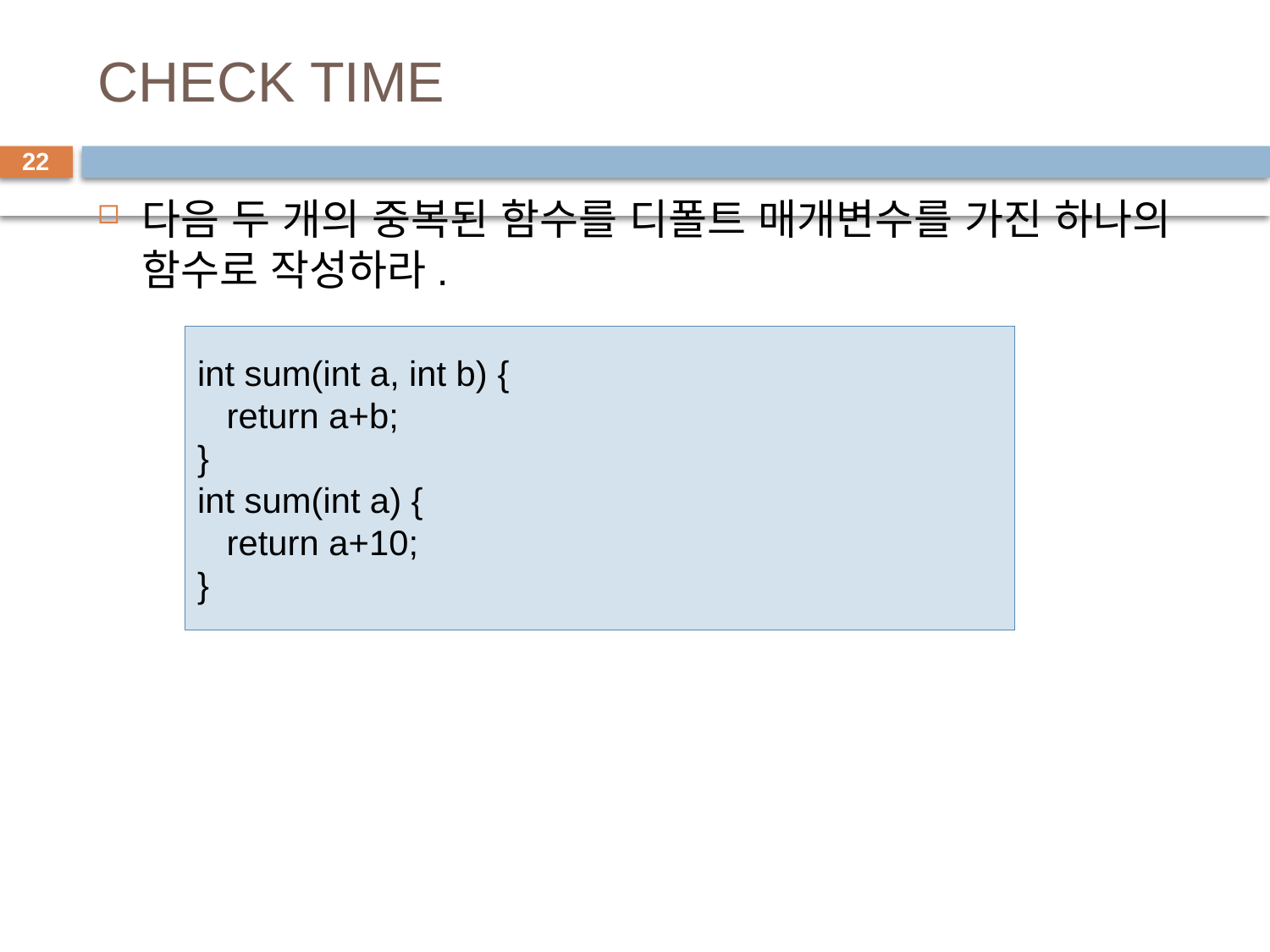

# CHECK TIME
22
다음 두 개의 중복된 함수를 디폴트 매개변수를 가진 하나의 함수로 작성하라.

int sum(int a, int b) {
   return a+b;
}
int sum(int a) {
   return a+10;
}